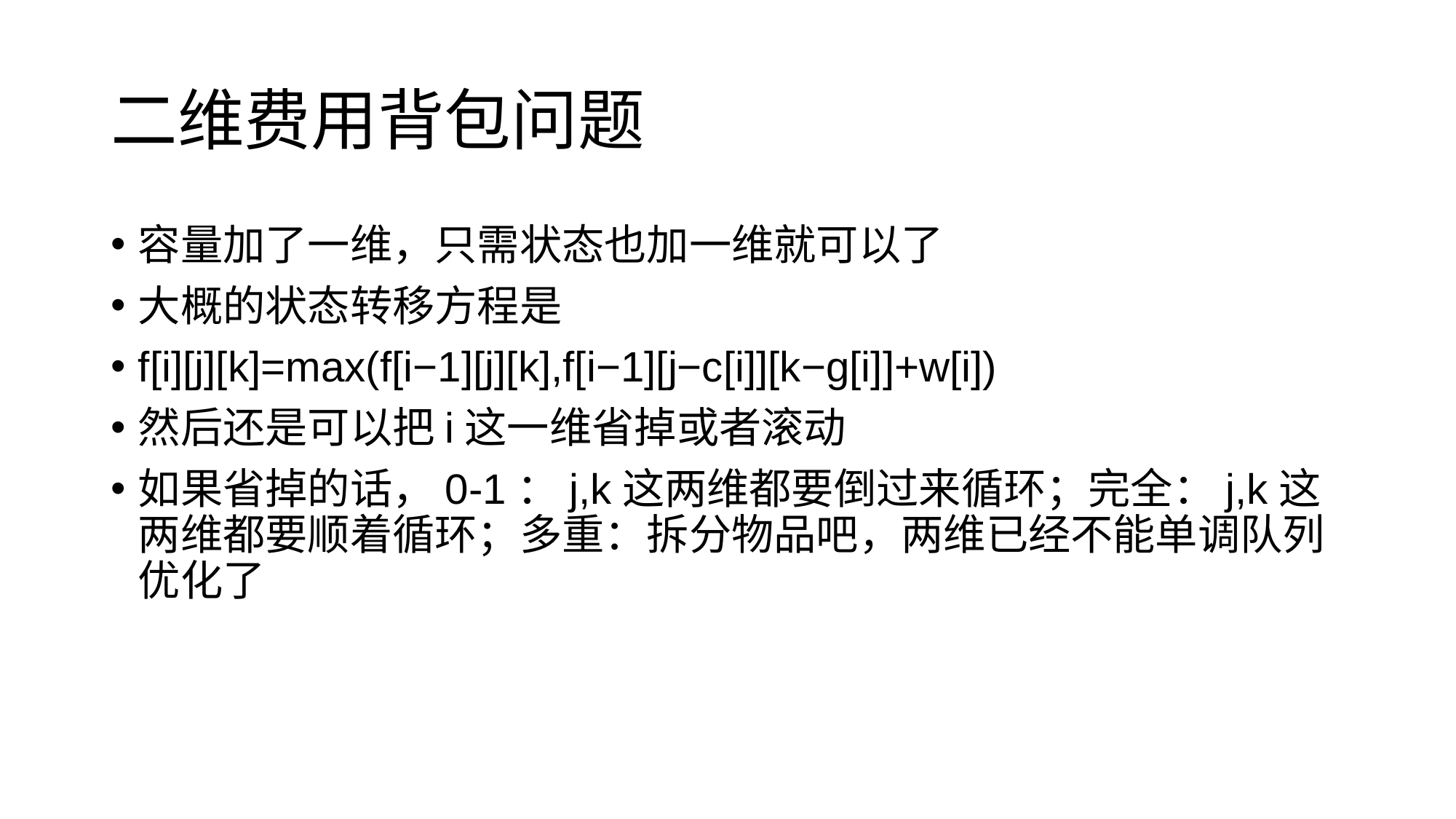

# 二维费用背包问题
容量加了一维，只需状态也加一维就可以了
大概的状态转移方程是
f[i][j][k]=max(f[i−1][j][k],f[i−1][j−c[i]][k−g[i]]+w[i])
然后还是可以把i这一维省掉或者滚动
如果省掉的话，0-1：j,k这两维都要倒过来循环；完全：j,k这两维都要顺着循环；多重：拆分物品吧，两维已经不能单调队列优化了